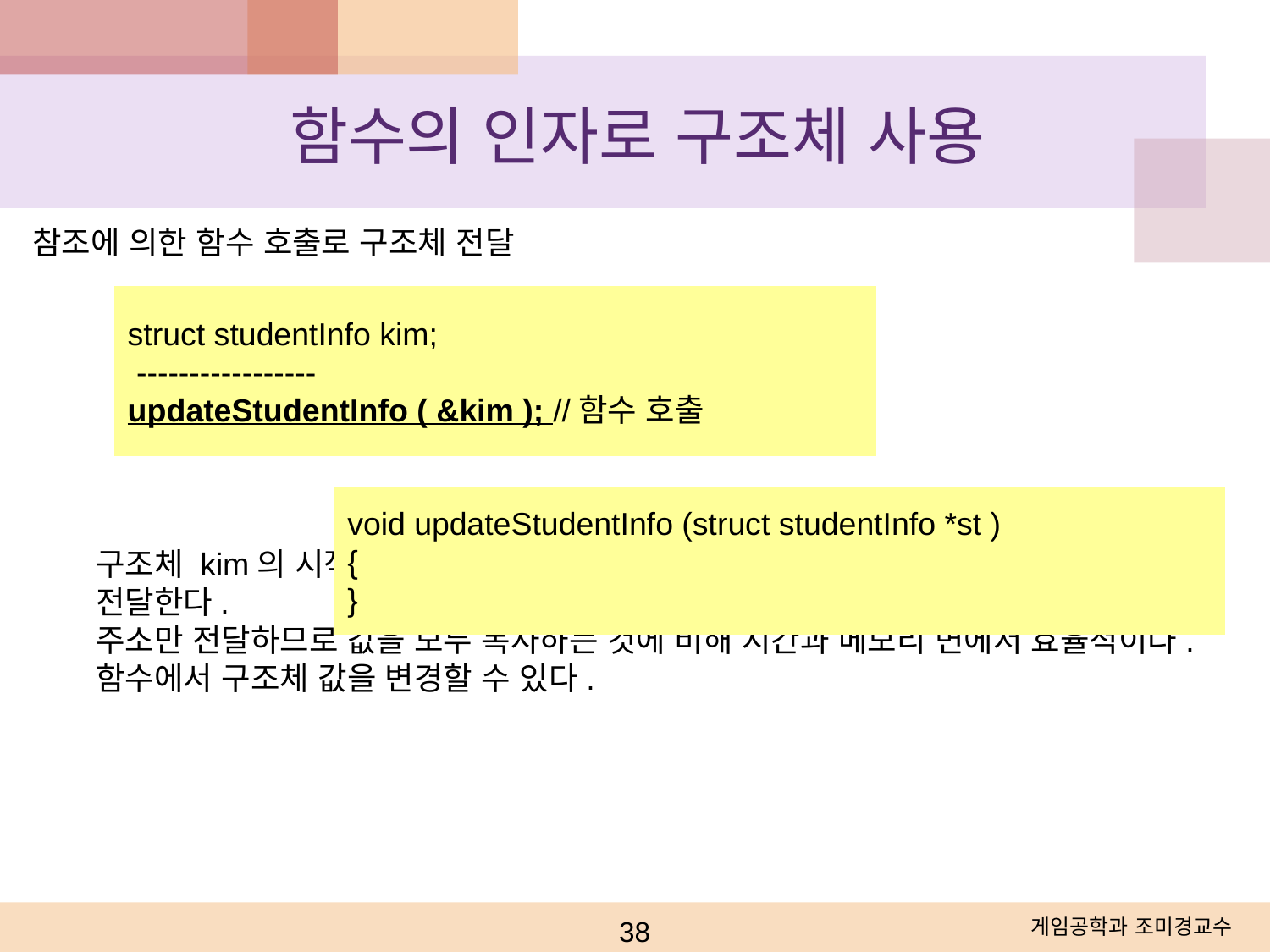

함수의 인자로 구조체 사용
참조에 의한 함수 호출로 구조체 전달

구조체 kim의 시작 주소만  함수 updateStudentInfo의 포인터 매개변수 st로 전달한다.
주소만 전달하므로 값을 모두 복사하는 것에 비해 시간과 메모리 면에서 효율적이다.
함수에서 구조체 값을 변경할 수 있다.
struct studentInfo kim;
 -----------------
updateStudentInfo ( &kim ); //함수 호출
void updateStudentInfo (struct studentInfo *st )
{
}
38
게임공학과 조미경교수